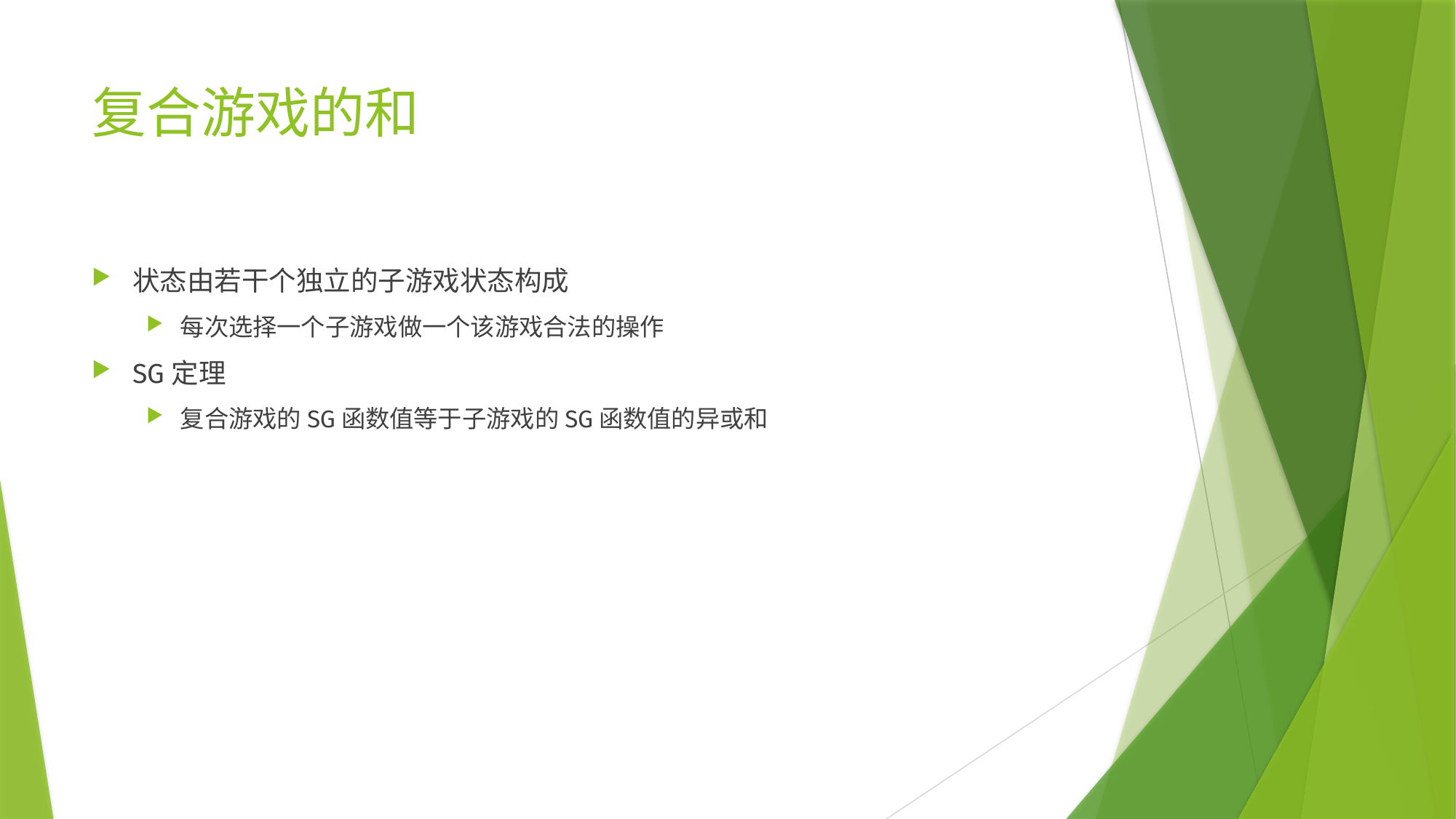

# 复合游戏的和
状态由若干个独立的子游戏状态构成
每次选择一个子游戏做一个该游戏合法的操作
SG定理
复合游戏的SG函数值等于子游戏的SG函数值的异或和